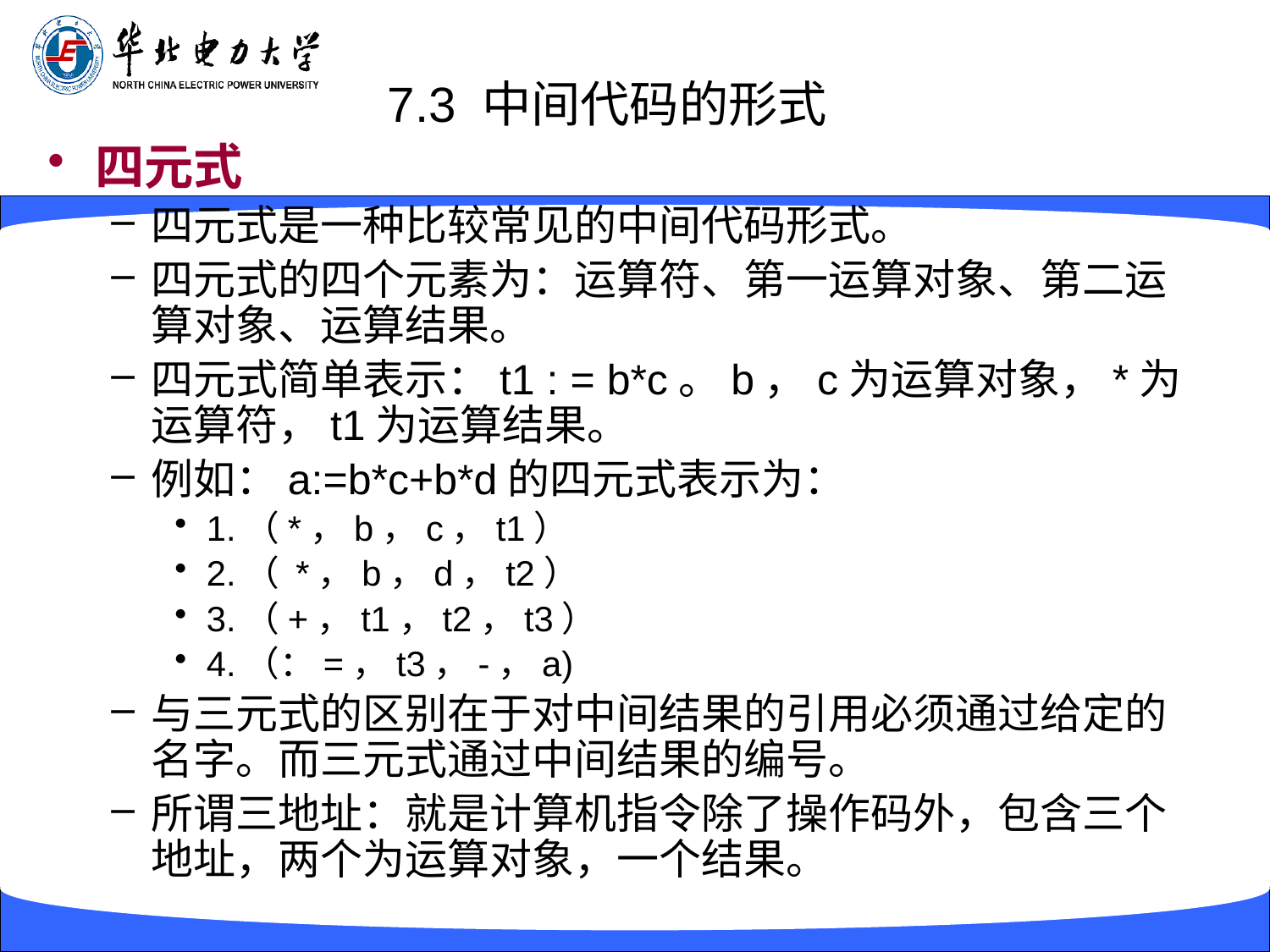

# 7.3 中间代码的形式
四元式
四元式是一种比较常见的中间代码形式。
四元式的四个元素为：运算符、第一运算对象、第二运算对象、运算结果。
四元式简单表示：t1 : = b*c。b，c为运算对象，*为运算符，t1为运算结果。
例如：a:=b*c+b*d的四元式表示为：
1.（*，b，c，t1）
2.（ *，b，d，t2）
3.（+，t1，t2，t3）
4.（：=，t3，-，a)
与三元式的区别在于对中间结果的引用必须通过给定的名字。而三元式通过中间结果的编号。
所谓三地址：就是计算机指令除了操作码外，包含三个地址，两个为运算对象，一个结果。